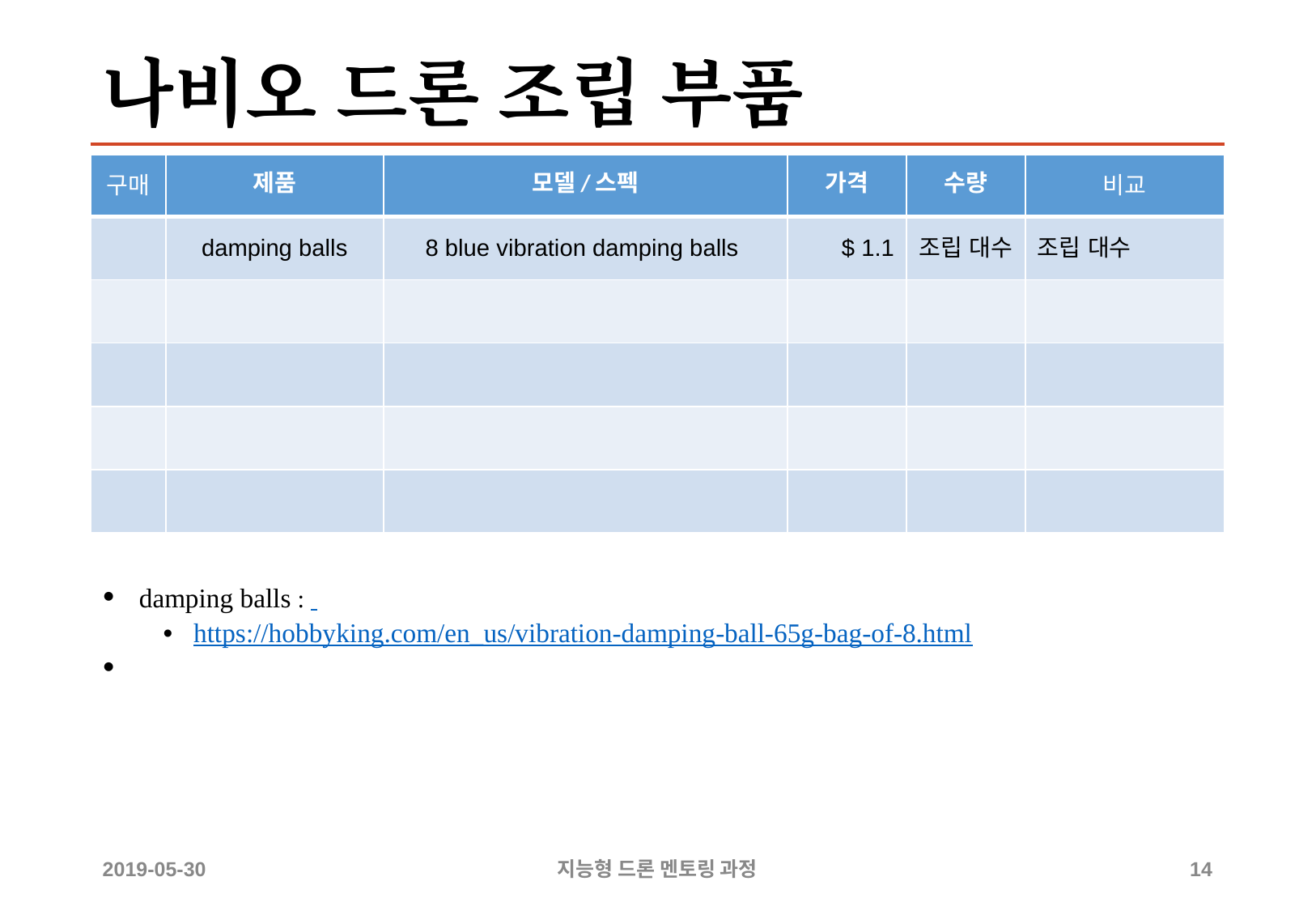

# 나비오 드론 조립 부품
| 구매 | 제품 | 모델/스펙 | 가격 | 수량 | 비교 |
| --- | --- | --- | --- | --- | --- |
|  | damping balls | 8 blue vibration damping balls | $ 1.1 | 조립 대수 | 조립 대수 |
|  |  |  |  |  |  |
|  |  |  |  |  |  |
|  |  |  |  |  |  |
|  |  |  |  |  |  |
 damping balls :
https://hobbyking.com/en_us/vibration-damping-ball-65g-bag-of-8.html

2019-05-30
지능형 드론 멘토링 과정
14